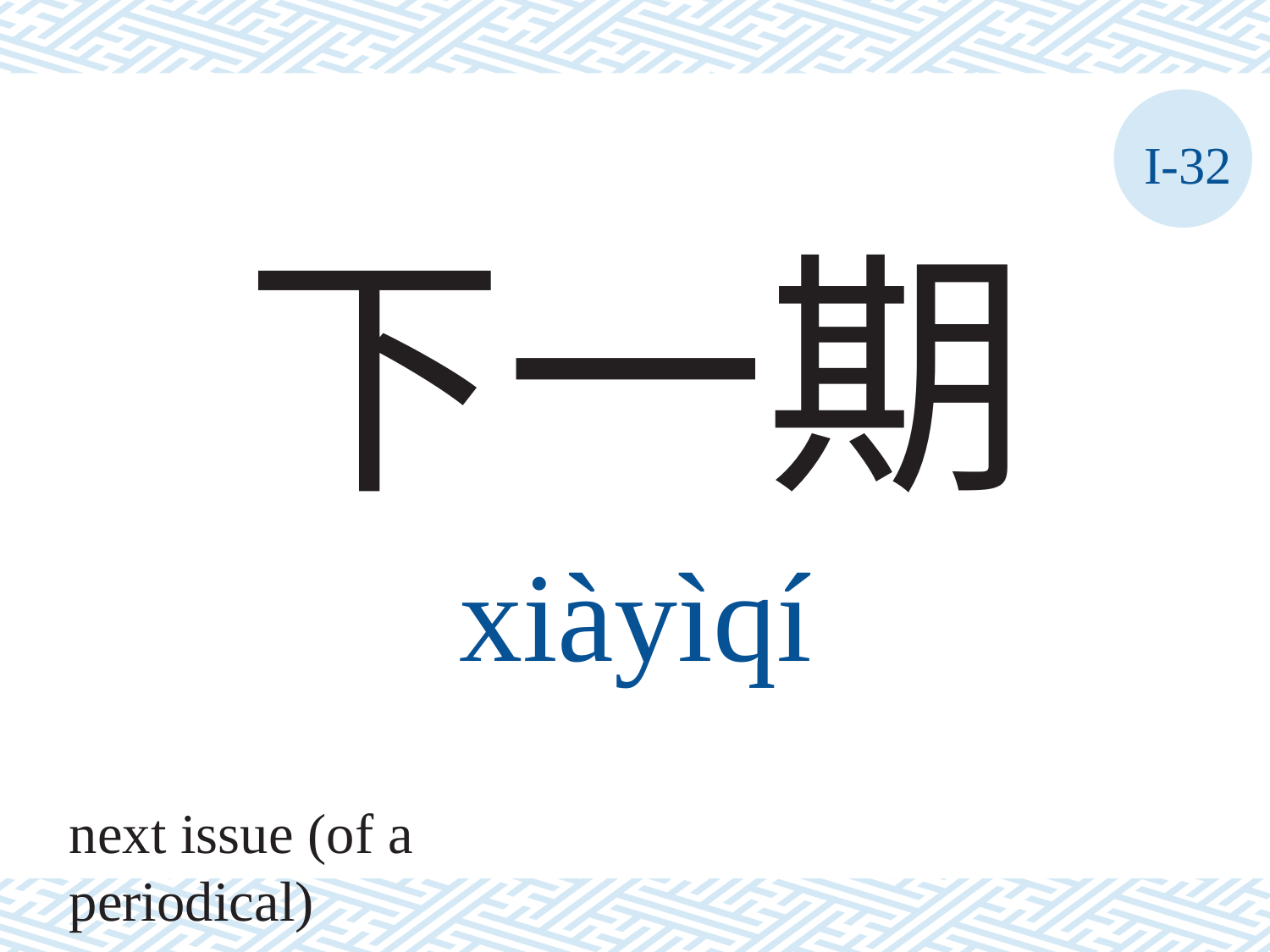

I-32
下一期
xiàyìqí
next issue (of a periodical)